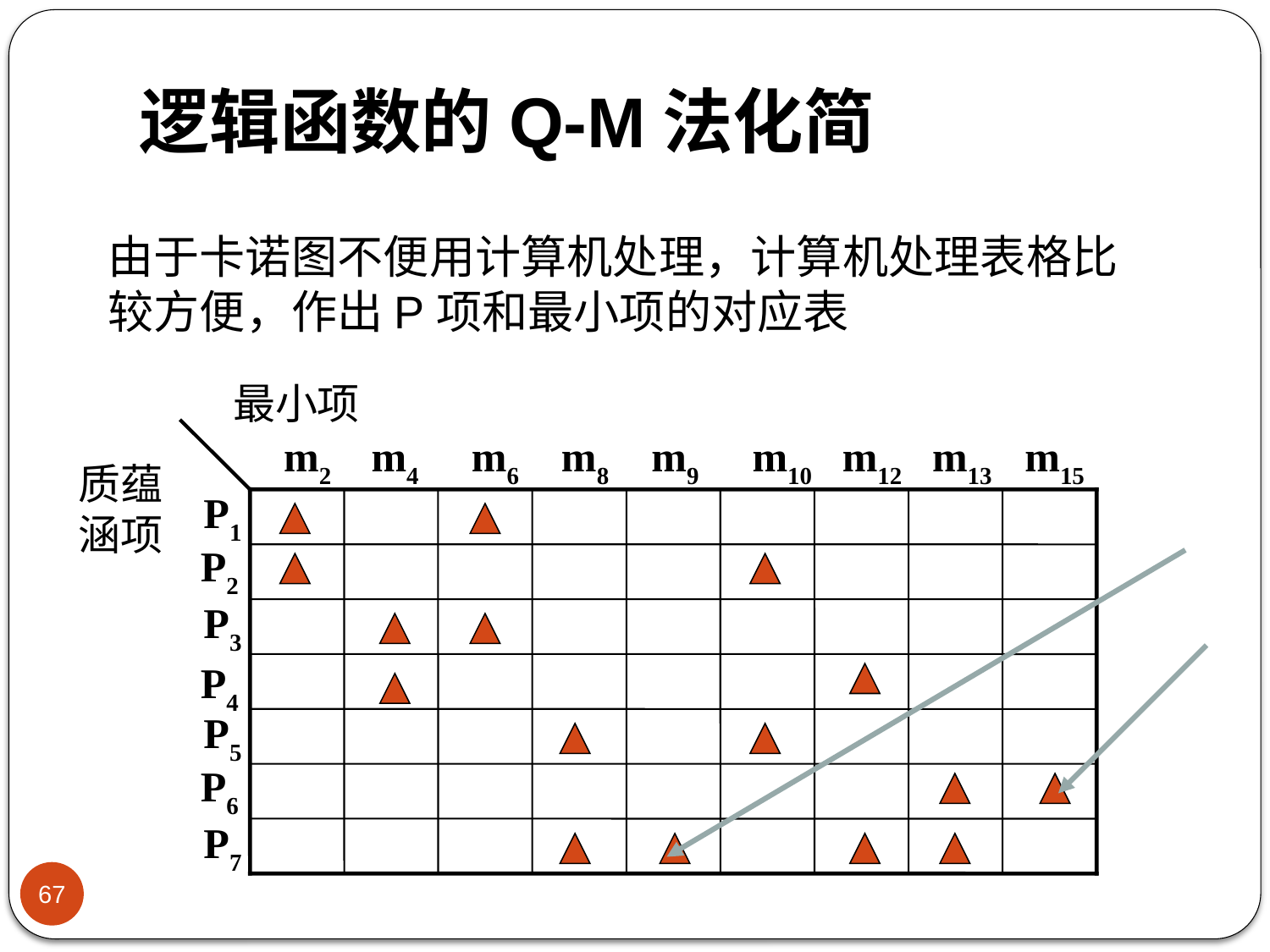

# 逻辑函数的Q-M法化简
由于卡诺图不便用计算机处理，计算机处理表格比较方便，作出P项和最小项的对应表

最小项
质蕴
涵项
m2
m4
m6
m8
m9
m10
m12
m13
m15
P1
P2
P3
P4
P5
P6
P7

67